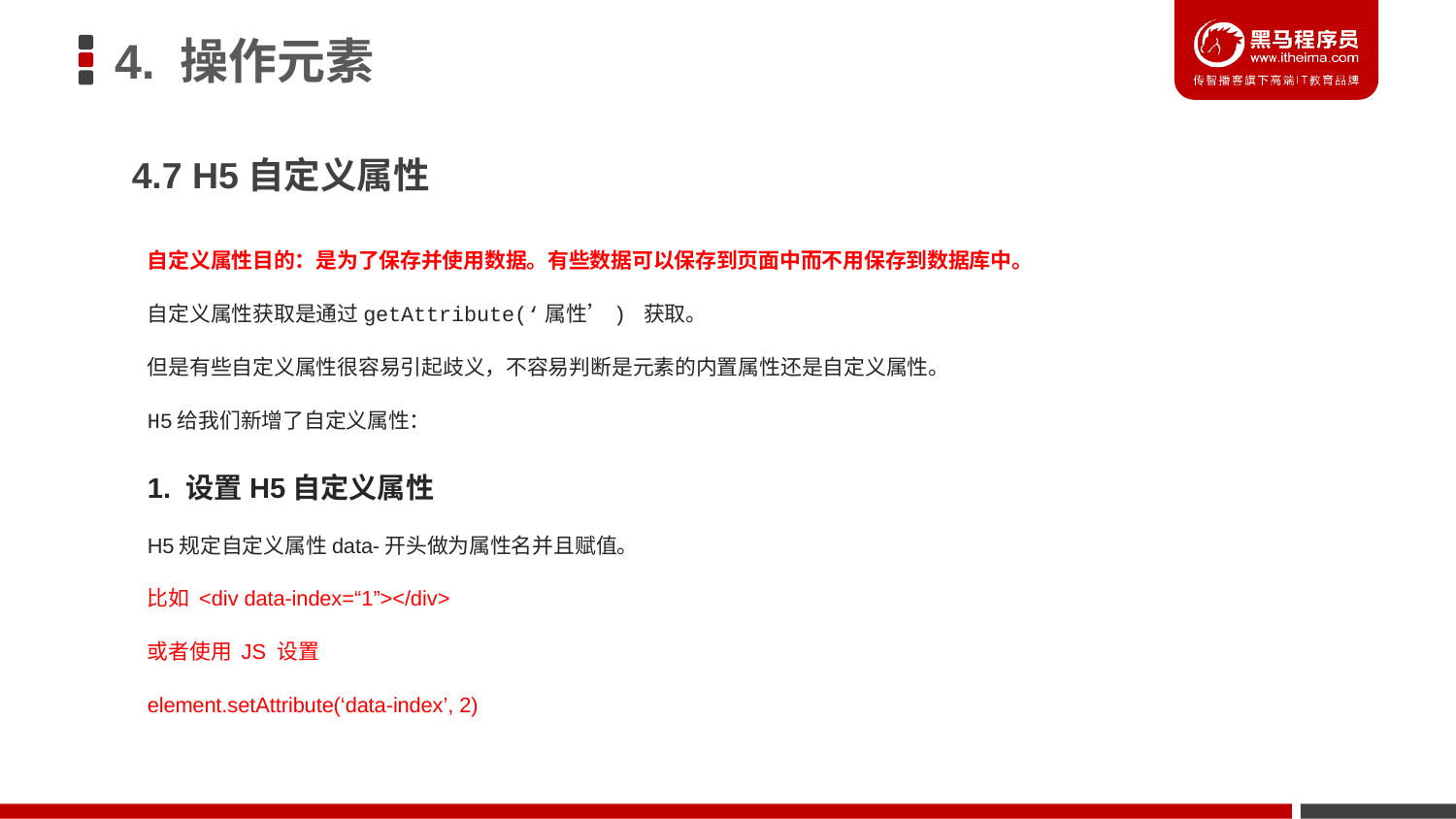

# 4. 操作元素
4.7 H5自定义属性
自定义属性目的：是为了保存并使用数据。有些数据可以保存到页面中而不用保存到数据库中。
自定义属性获取是通过getAttribute(‘属性’) 获取。
但是有些自定义属性很容易引起歧义，不容易判断是元素的内置属性还是自定义属性。
H5给我们新增了自定义属性：
1. 设置H5自定义属性
H5规定自定义属性data-开头做为属性名并且赋值。
比如 <div data-index=“1”></div>
或者使用 JS 设置
element.setAttribute(‘data-index’, 2)